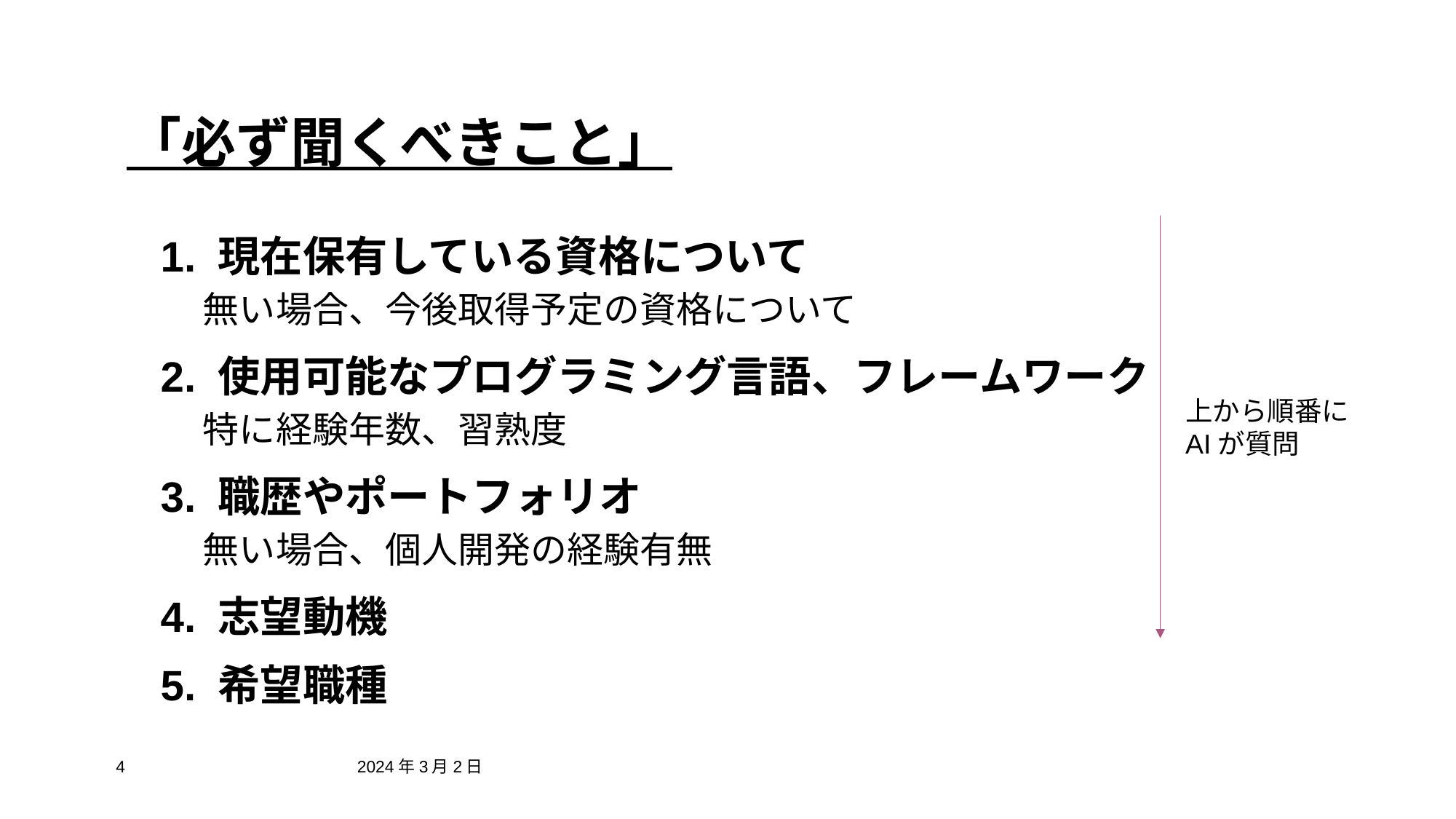

「必ず聞くべきこと」
1. 現在保有している資格について
　無い場合、今後取得予定の資格について

2. 使用可能なプログラミング言語、フレームワーク
　特に経験年数、習熟度

3. 職歴やポートフォリオ
　無い場合、個人開発の経験有無

4. 志望動機

5. 希望職種
上から順番に
AIが質問
4
2024年3月2日